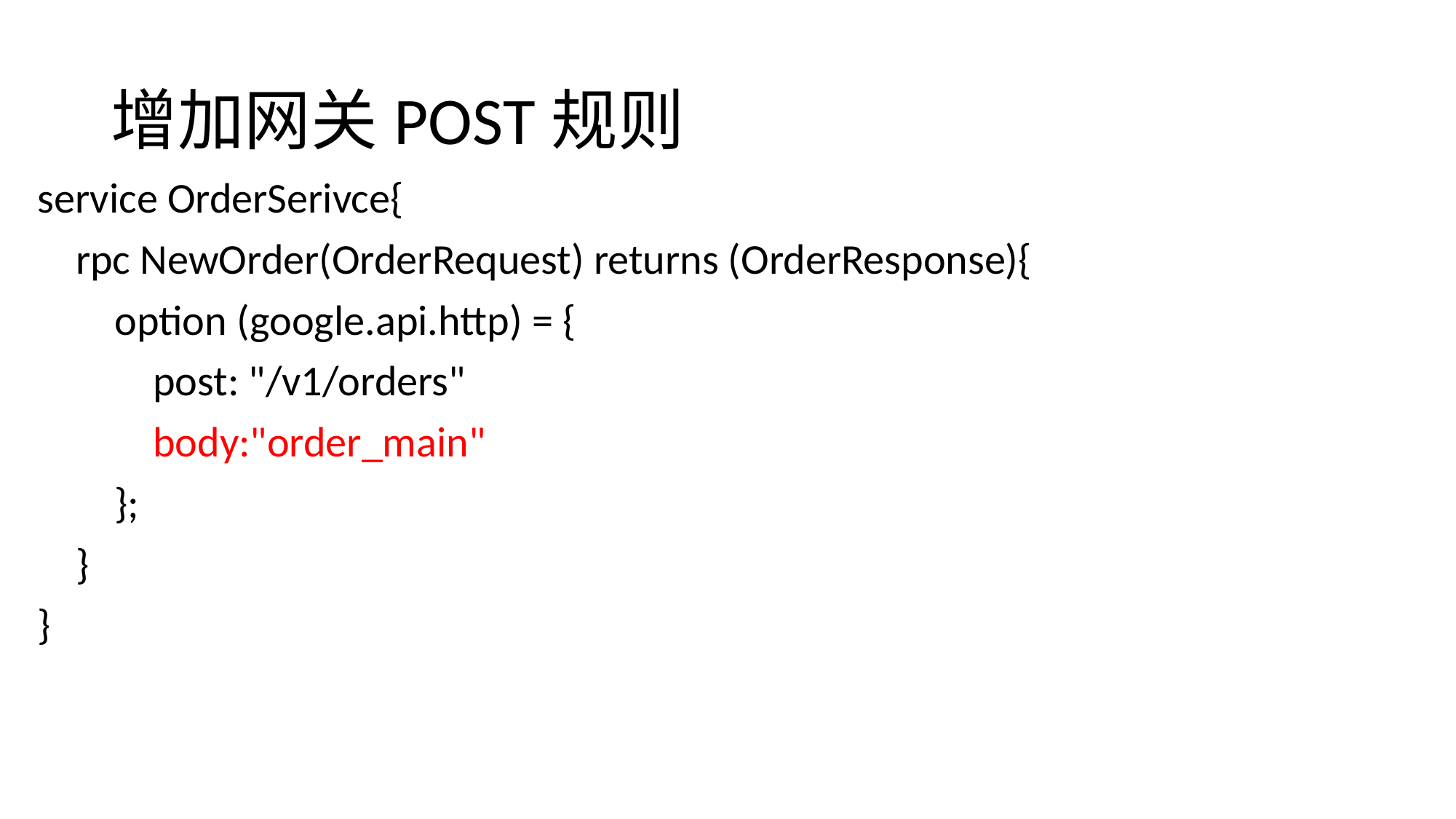

# 增加网关POST规则
service OrderSerivce{
    rpc NewOrder(OrderRequest) returns (OrderResponse){
        option (google.api.http) = {
            post: "/v1/orders"
            body:"order_main"
        };
    }
}